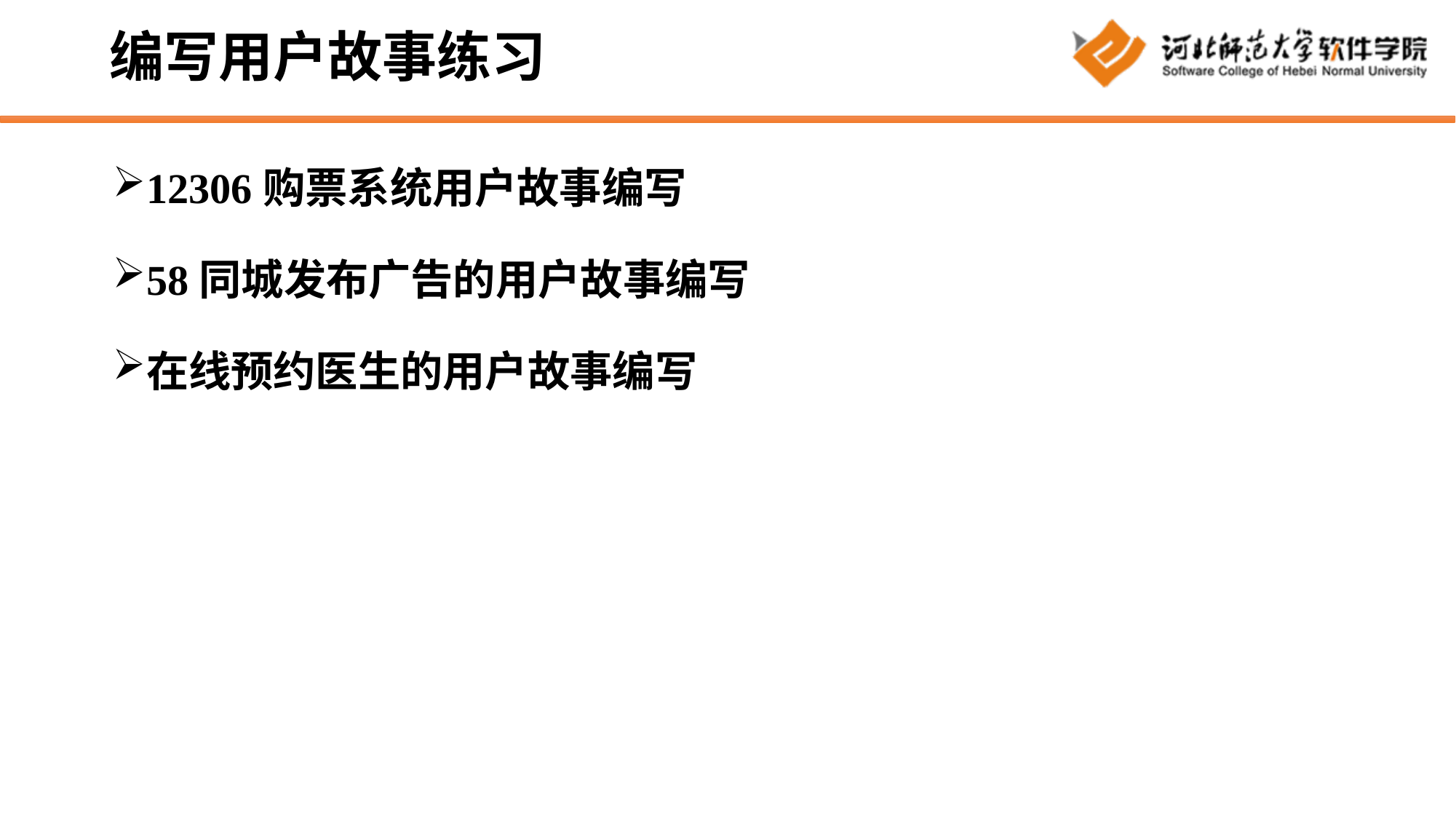

# 编写用户故事练习
12306购票系统用户故事编写
58同城发布广告的用户故事编写
在线预约医生的用户故事编写